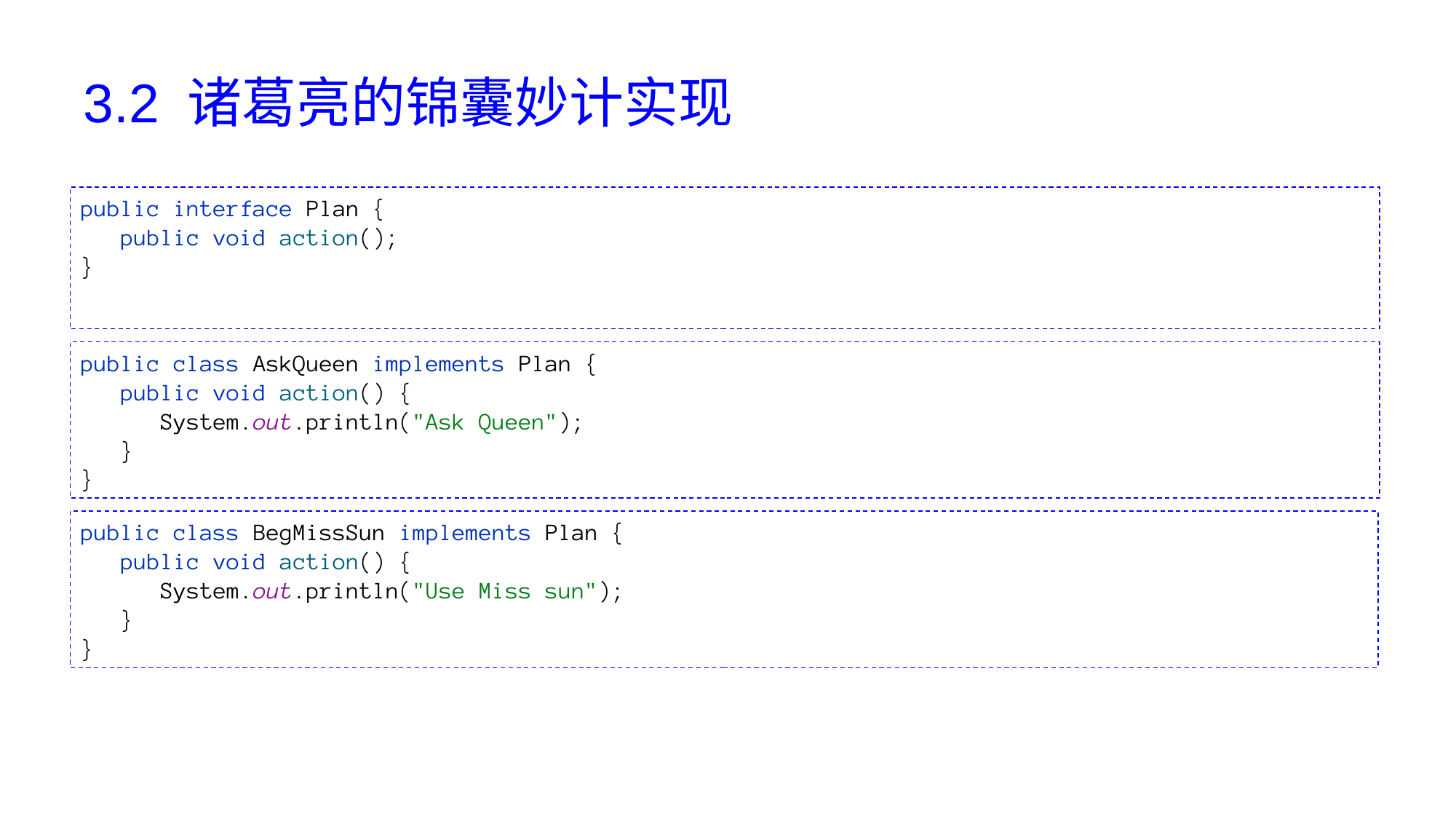

# 3.2 诸葛亮的锦囊妙计实现
public interface Plan {
   public void action();
}
public class AskQueen implements Plan {
   public void action() {
      System.out.println("Ask Queen");
   }
}
public class BegMissSun implements Plan {
   public void action() {
      System.out.println("Use Miss sun");
   }
}
35